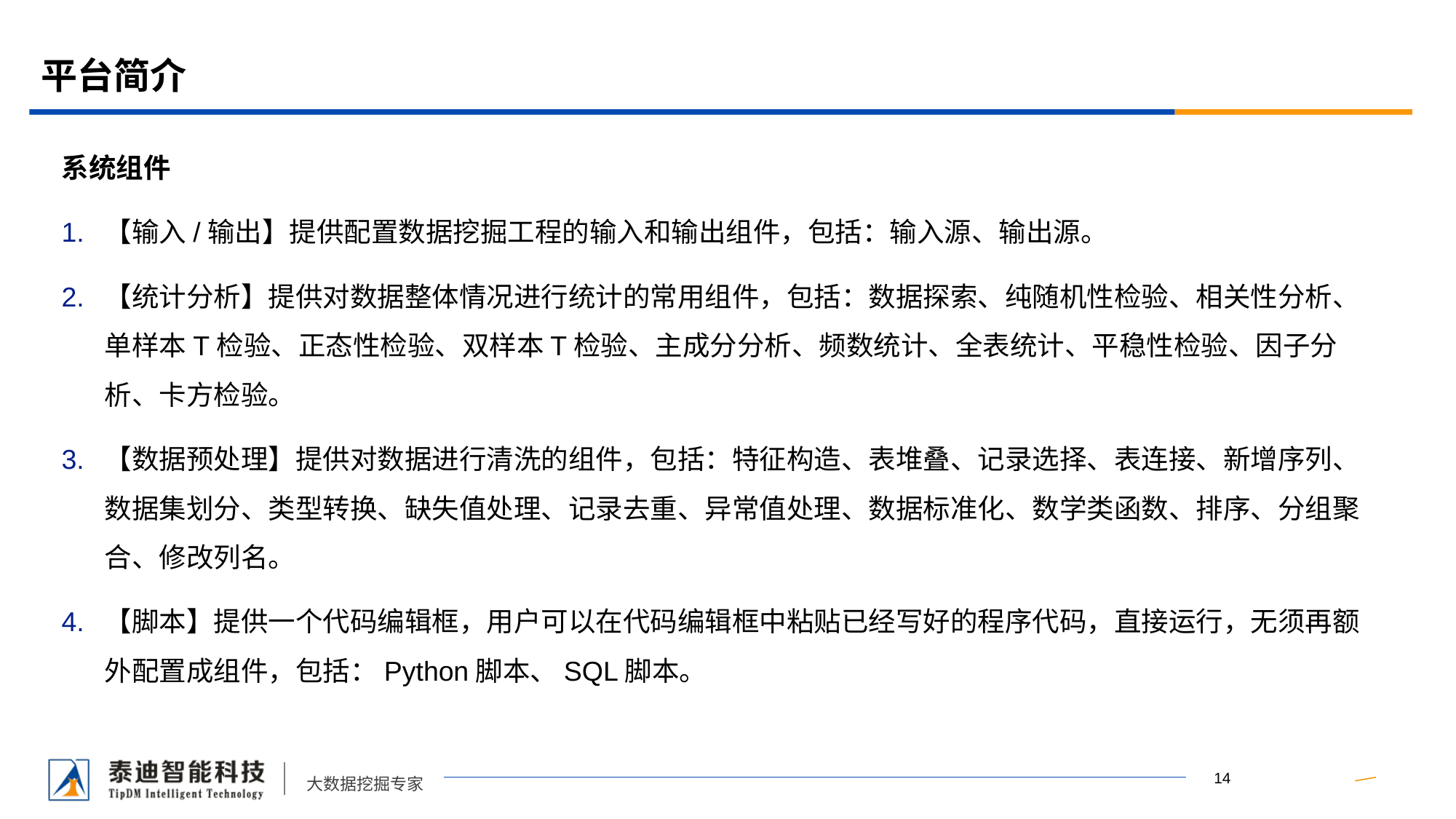

# 平台简介
系统组件
【输入/输出】提供配置数据挖掘工程的输入和输出组件，包括：输入源、输出源。
【统计分析】提供对数据整体情况进行统计的常用组件，包括：数据探索、纯随机性检验、相关性分析、单样本T检验、正态性检验、双样本T检验、主成分分析、频数统计、全表统计、平稳性检验、因子分析、卡方检验。
【数据预处理】提供对数据进行清洗的组件，包括：特征构造、表堆叠、记录选择、表连接、新增序列、数据集划分、类型转换、缺失值处理、记录去重、异常值处理、数据标准化、数学类函数、排序、分组聚合、修改列名。
【脚本】提供一个代码编辑框，用户可以在代码编辑框中粘贴已经写好的程序代码，直接运行，无须再额外配置成组件，包括：Python脚本、SQL脚本。